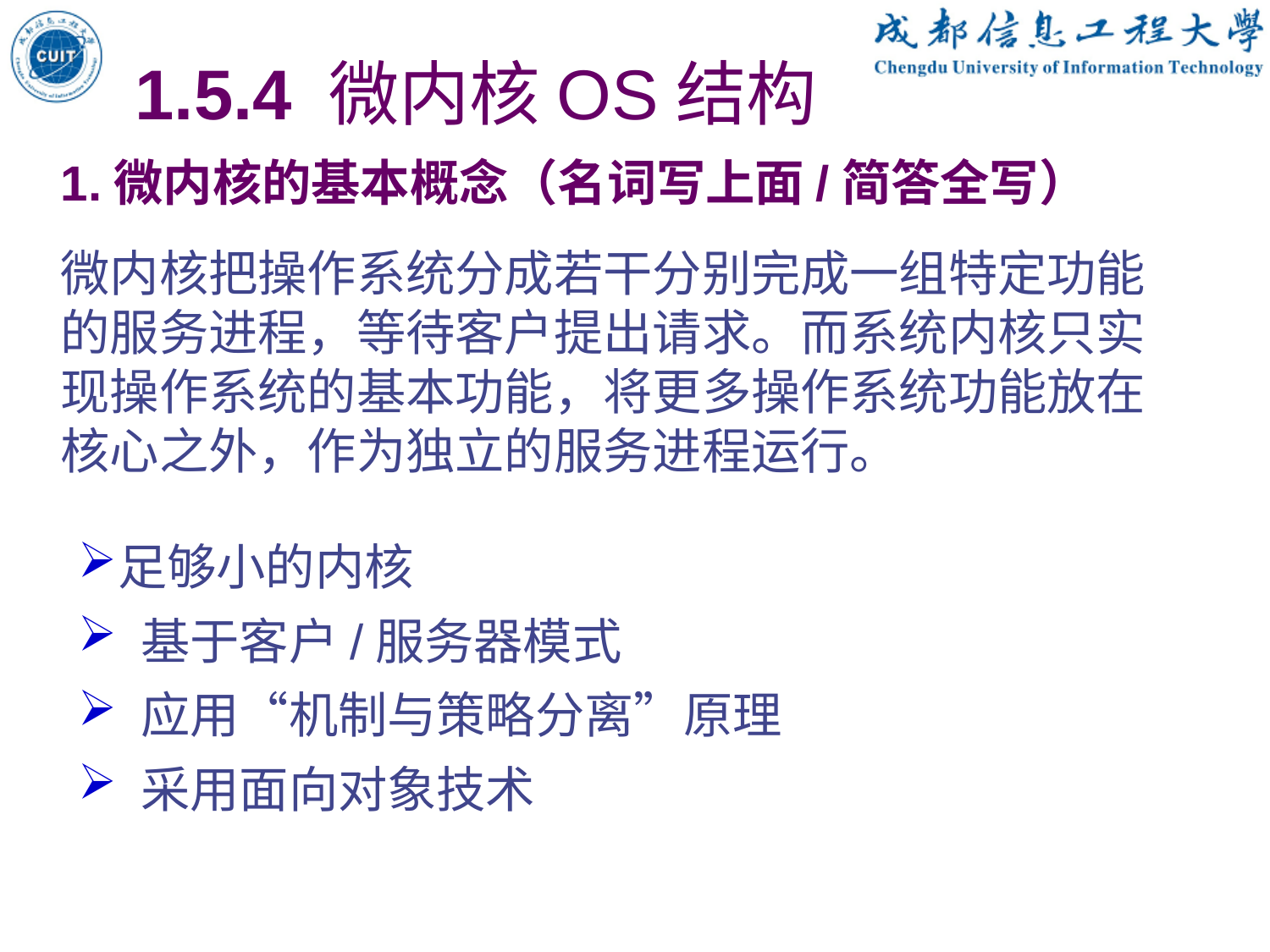

1.5.4 微内核OS结构
1.微内核的基本概念（名词写上面/简答全写）
微内核把操作系统分成若干分别完成一组特定功能的服务进程，等待客户提出请求。而系统内核只实现操作系统的基本功能，将更多操作系统功能放在核心之外，作为独立的服务进程运行。
足够小的内核
 基于客户/服务器模式
 应用“机制与策略分离”原理
 采用面向对象技术